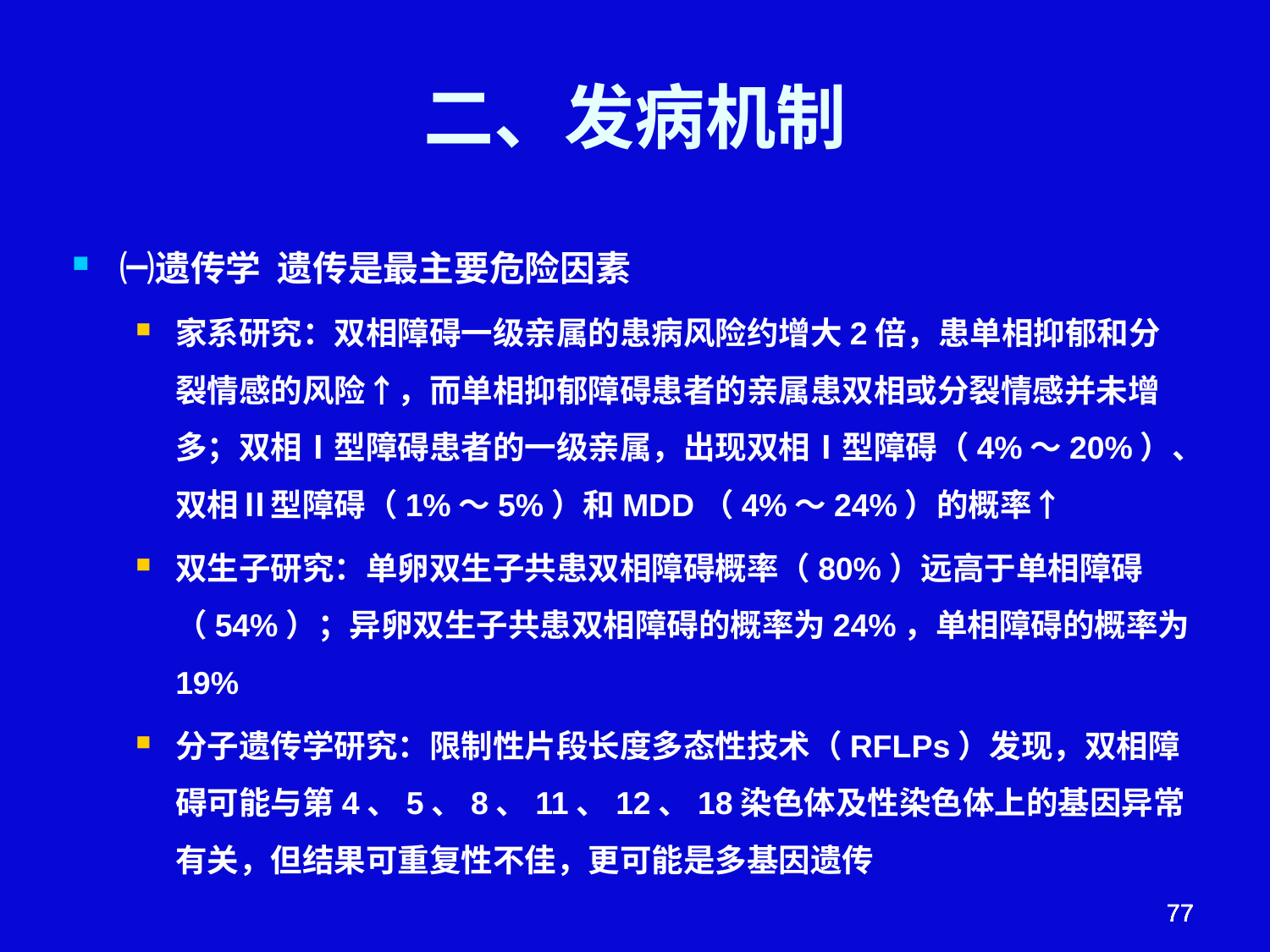

# 二、发病机制
㈠遗传学  遗传是最主要危险因素
家系研究：双相障碍一级亲属的患病风险约增大2倍，患单相抑郁和分裂情感的风险↑，而单相抑郁障碍患者的亲属患双相或分裂情感并未增多；双相Ⅰ型障碍患者的一级亲属，出现双相Ⅰ型障碍（4%～20%）、双相Ⅱ型障碍（1%～5%）和MDD（4%～24%）的概率↑
双生子研究：单卵双生子共患双相障碍概率（80%）远高于单相障碍（54%）；异卵双生子共患双相障碍的概率为24%，单相障碍的概率为19%
分子遗传学研究：限制性片段长度多态性技术（RFLPs）发现，双相障碍可能与第4、5、8、11、12、18染色体及性染色体上的基因异常有关，但结果可重复性不佳，更可能是多基因遗传
77
77
77
77
77
77